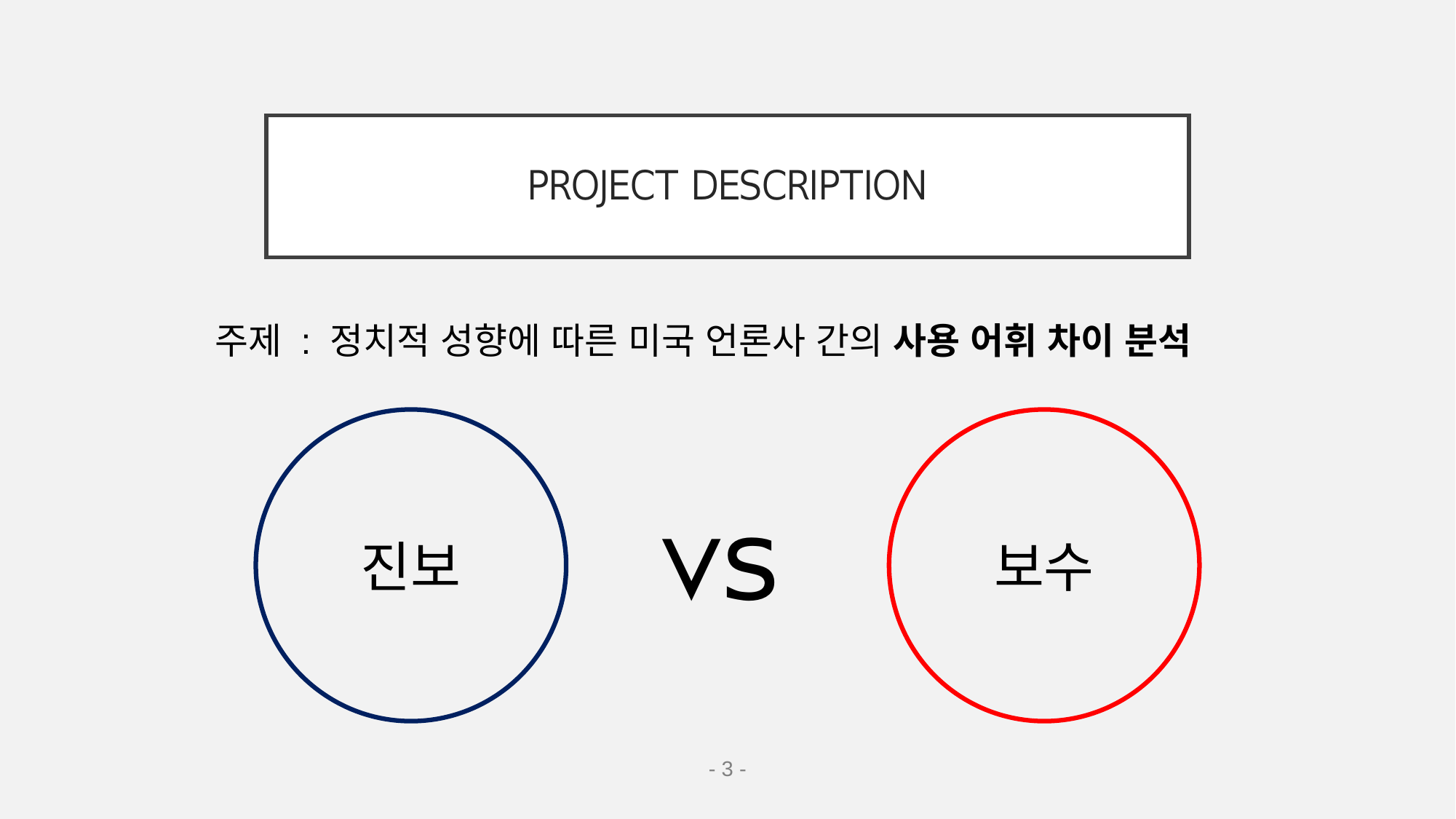

# PROJECT DESCRIPTION
주제 : 정치적 성향에 따른 미국 언론사 간의 사용 어휘 차이 분석
진보
보수
vs
- 3 -